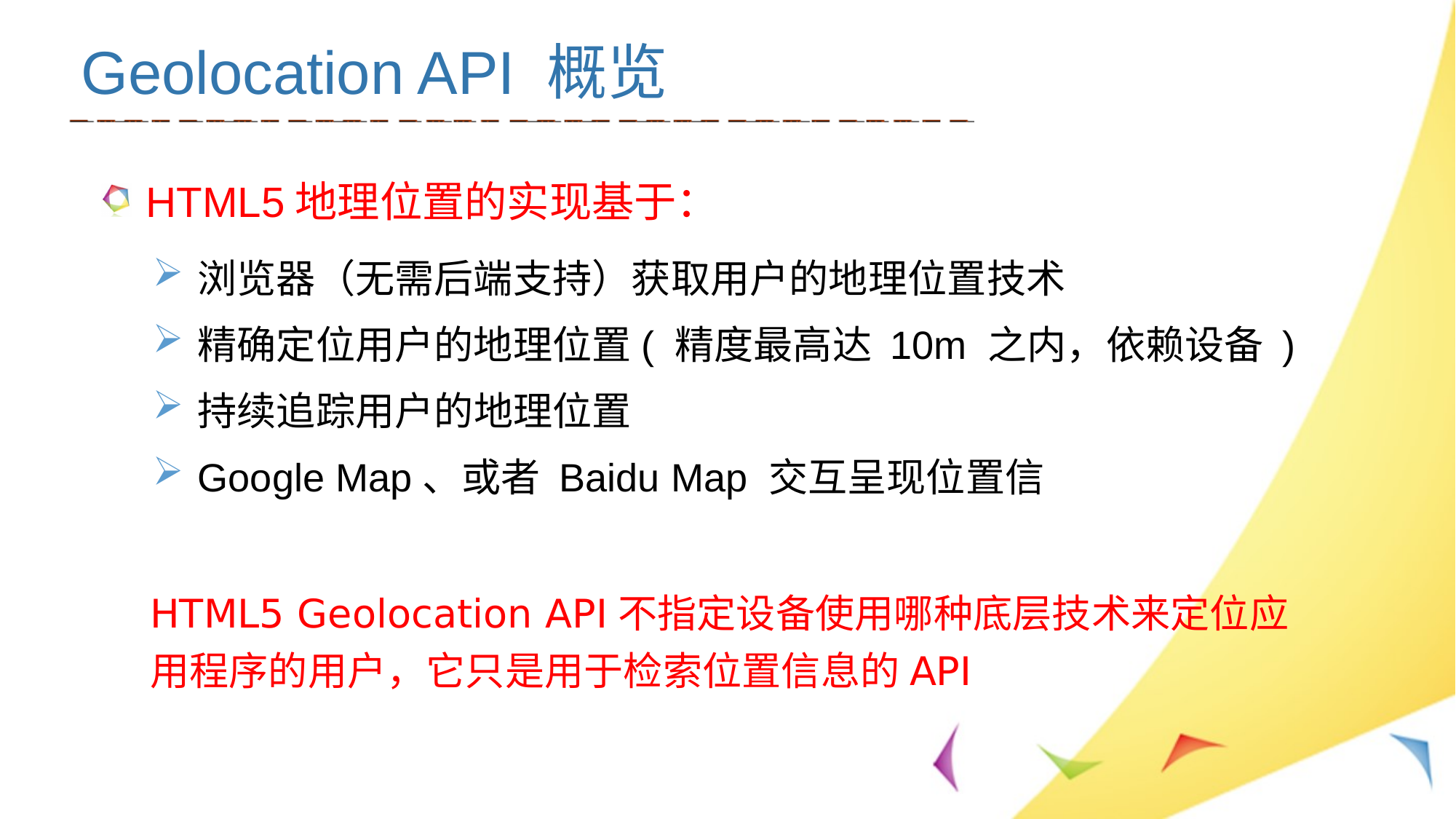

Geolocation API 概览
HTML5地理位置的实现基于：
浏览器（无需后端支持）获取用户的地理位置技术
精确定位用户的地理位置( 精度最高达 10m 之内，依赖设备 )
持续追踪用户的地理位置
Google Map、或者 Baidu Map 交互呈现位置信

HTML5 Geolocation API不指定设备使用哪种底层技术来定位应用程序的用户，它只是用于检索位置信息的API